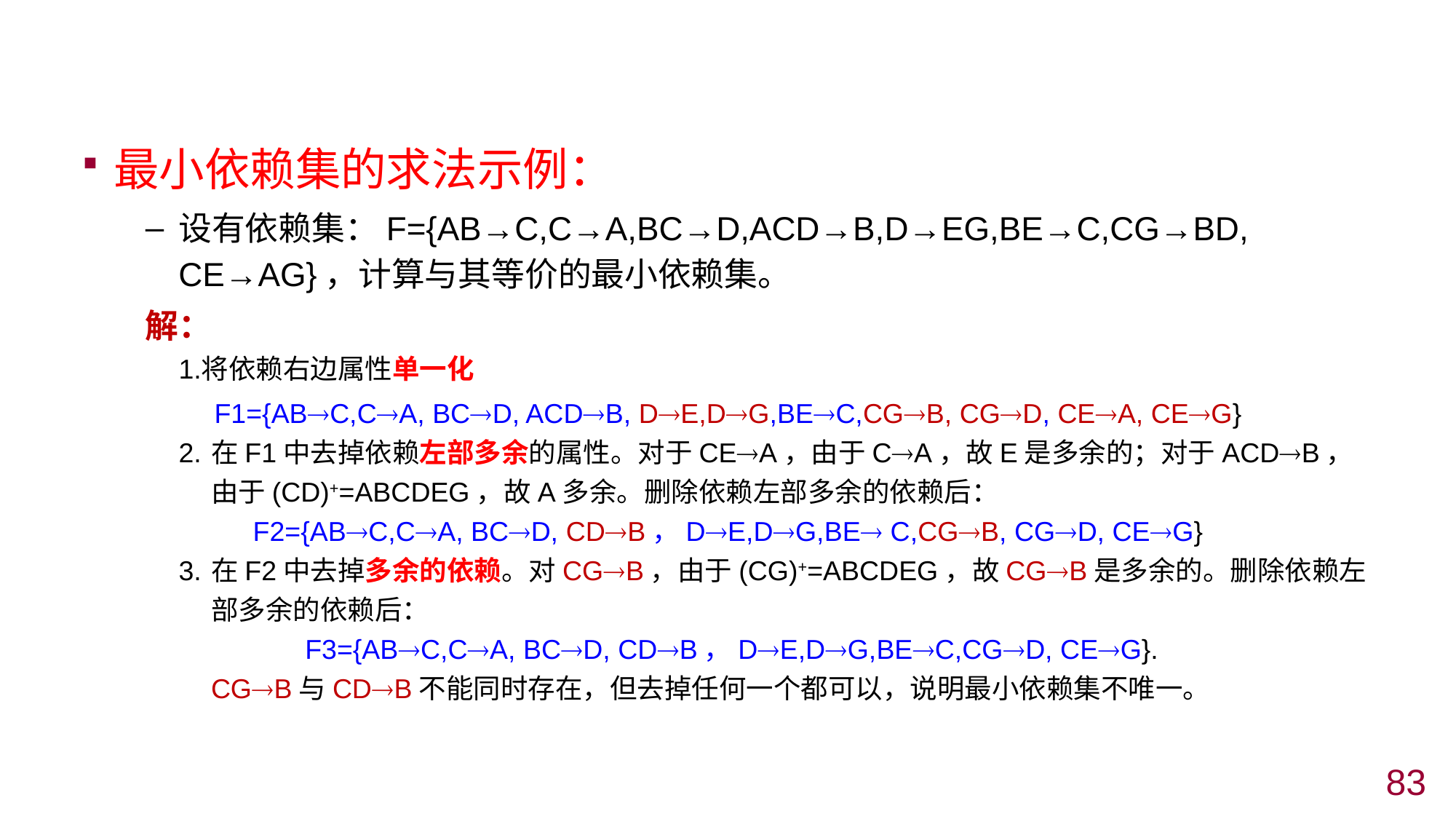

#
最小依赖集的求法示例：
设有依赖集：F={AB→C,C→A,BC→D,ACD→B,D→EG,BE→C,CG→BD, CE→AG}，计算与其等价的最小依赖集。
解：
将依赖右边属性单一化
F1={AB→C,C→A, BC→D, ACD→B, D→E,D→G,BE→C,CG→B, CG→D, CE→A, CE→G}
在F1中去掉依赖左部多余的属性。对于CE→A，由于C→A，故E是多余的；对于ACD→B，由于(CD)+=ABCDEG，故A多余。删除依赖左部多余的依赖后：
F2={AB→C,C→A, BC→D, CD→B，D→E,D→G,BE→ C,CG→B, CG→D, CE→G}
在F2中去掉多余的依赖。对CG→B，由于(CG)+=ABCDEG，故CG→B是多余的。删除依赖左部多余的依赖后：
 F3={AB→C,C→A, BC→D, CD→B，D→E,D→G,BE→C,CG→D, CE→G}.
CG→B与CD→B不能同时存在，但去掉任何一个都可以，说明最小依赖集不唯一。

83